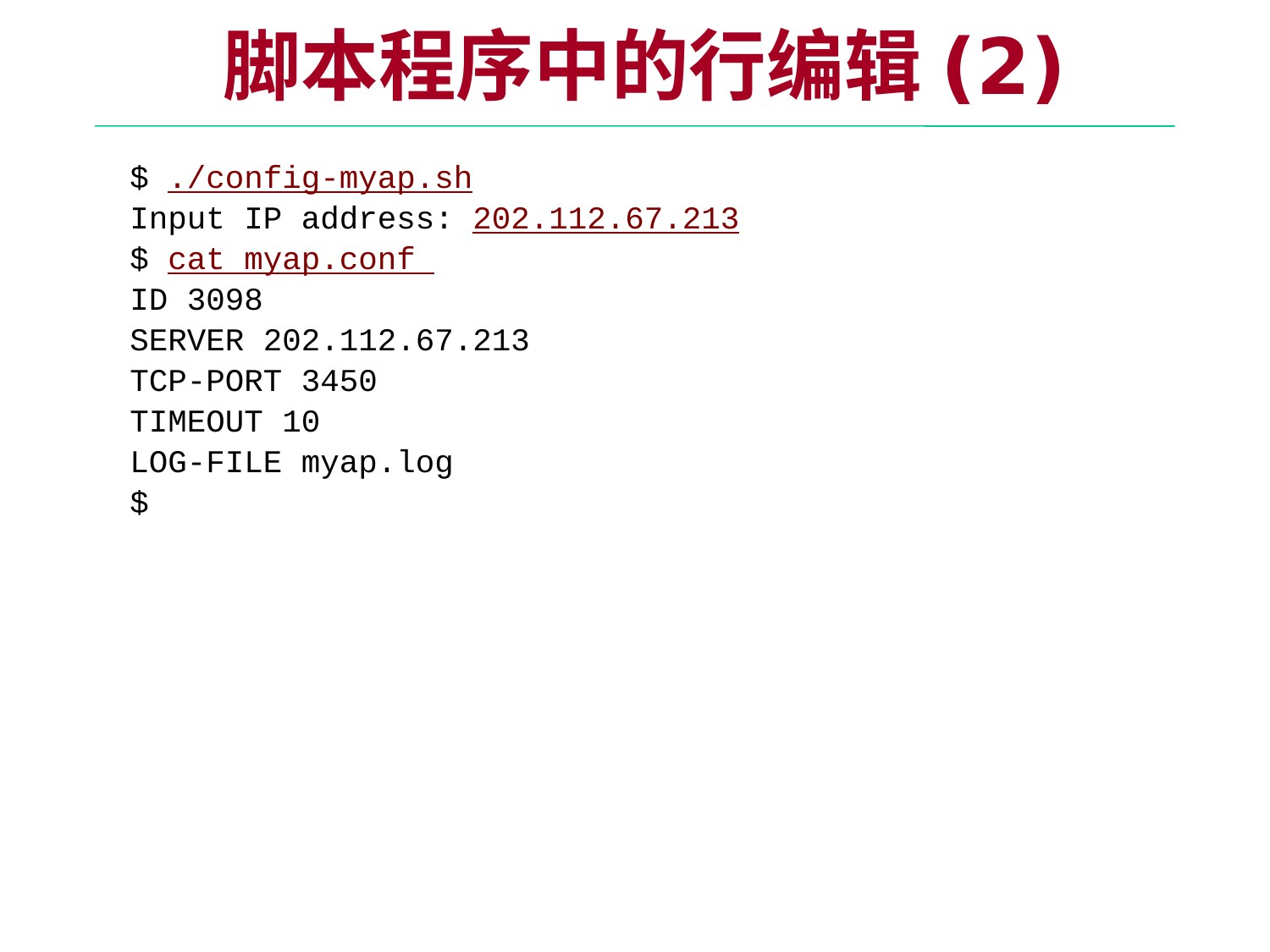

脚本程序中的行编辑(2)
$ ./config-myap.sh
Input IP address: 202.112.67.213
$ cat myap.conf
ID 3098
SERVER 202.112.67.213
TCP-PORT 3450
TIMEOUT 10
LOG-FILE myap.log
$